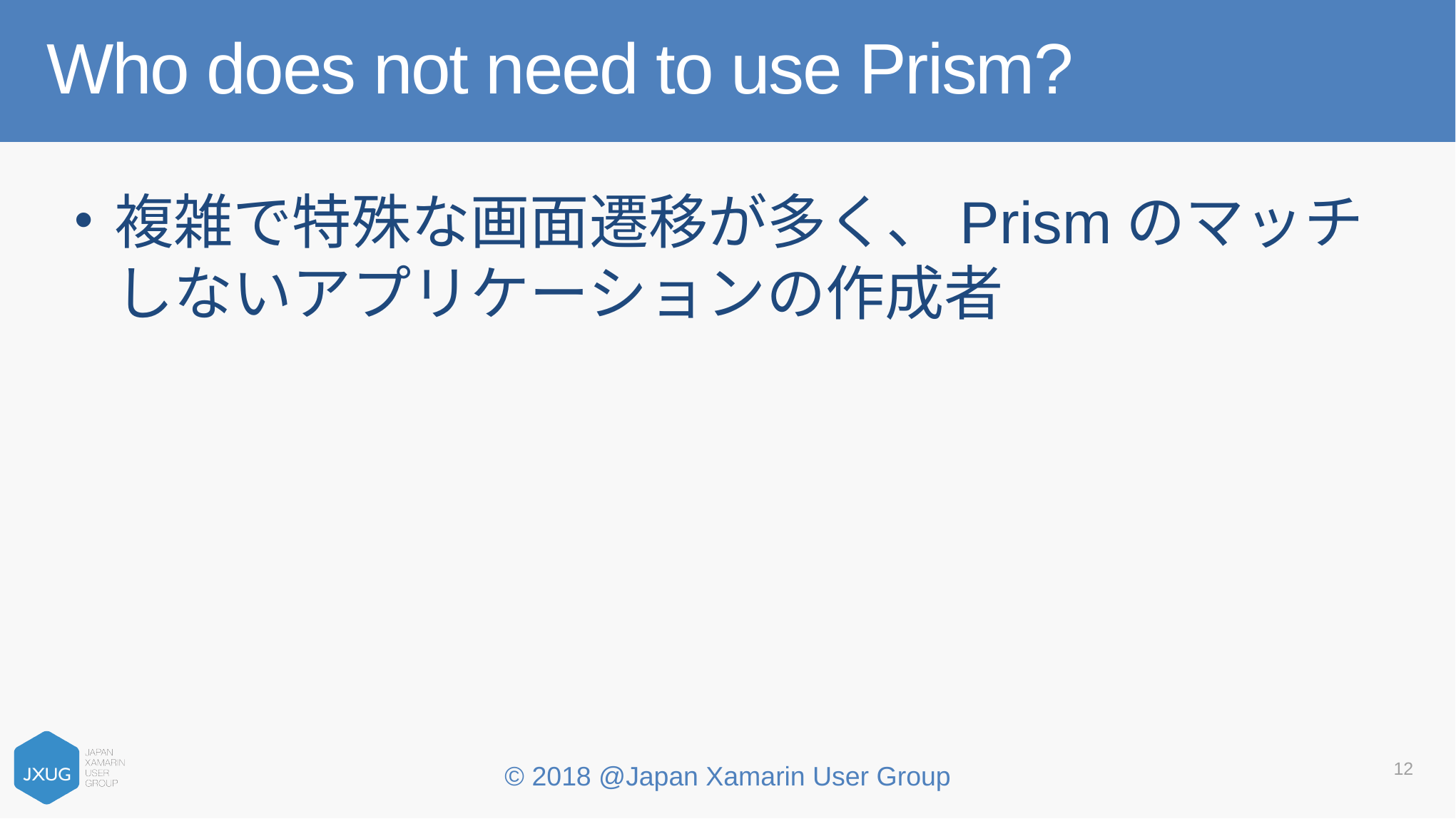

# Who does not need to use Prism?
複雑で特殊な画面遷移が多く、Prismのマッチしないアプリケーションの作成者
12